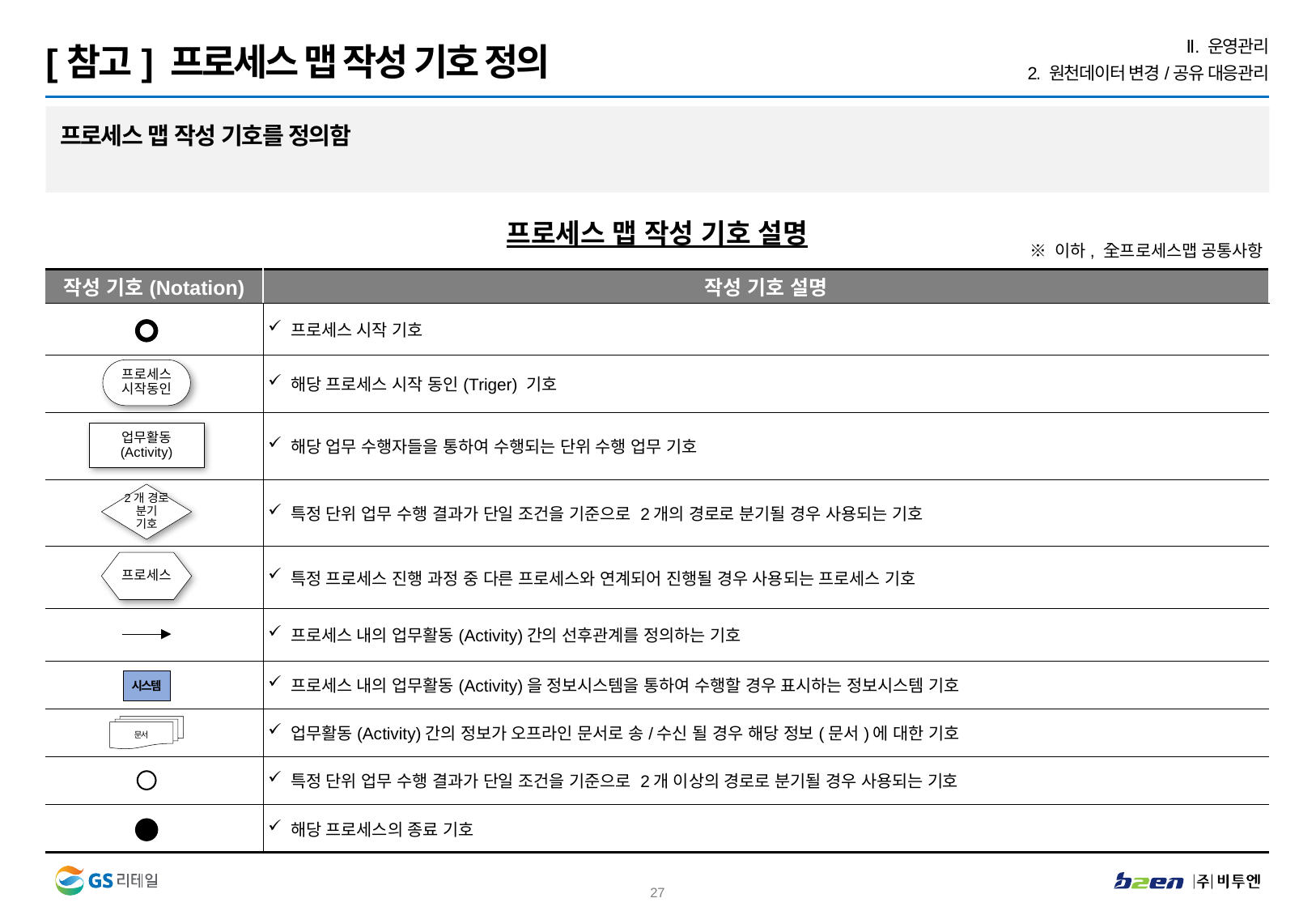

Ⅱ. 운영관리
2. 원천데이터 변경/공유 대응관리
[참고] 프로세스 맵 작성 기호 정의
프로세스 맵 작성 기호를 정의함
프로세스 맵 작성 기호 설명
 ※ 이하, 全프로세스맵 공통사항
| 작성 기호(Notation) | 작성 기호 설명 |
| --- | --- |
|  | 프로세스 시작 기호 |
|  | 해당 프로세스 시작 동인(Triger) 기호 |
|  | 해당 업무 수행자들을 통하여 수행되는 단위 수행 업무 기호 |
|  | 특정 단위 업무 수행 결과가 단일 조건을 기준으로 2개의 경로로 분기될 경우 사용되는 기호 |
|  | 특정 프로세스 진행 과정 중 다른 프로세스와 연계되어 진행될 경우 사용되는 프로세스 기호 |
|  | 프로세스 내의 업무활동(Activity)간의 선후관계를 정의하는 기호 |
|  | 프로세스 내의 업무활동(Activity)을 정보시스템을 통하여 수행할 경우 표시하는 정보시스템 기호 |
|  | 업무활동(Activity)간의 정보가 오프라인 문서로 송/수신 될 경우 해당 정보(문서)에 대한 기호 |
|  | 특정 단위 업무 수행 결과가 단일 조건을 기준으로 2개 이상의 경로로 분기될 경우 사용되는 기호 |
|  | 해당 프로세스의 종료 기호 |

프로세스
시작동인
업무활동
(Activity)
2개 경로 분기 기호
프로세스
시스템
문서

27